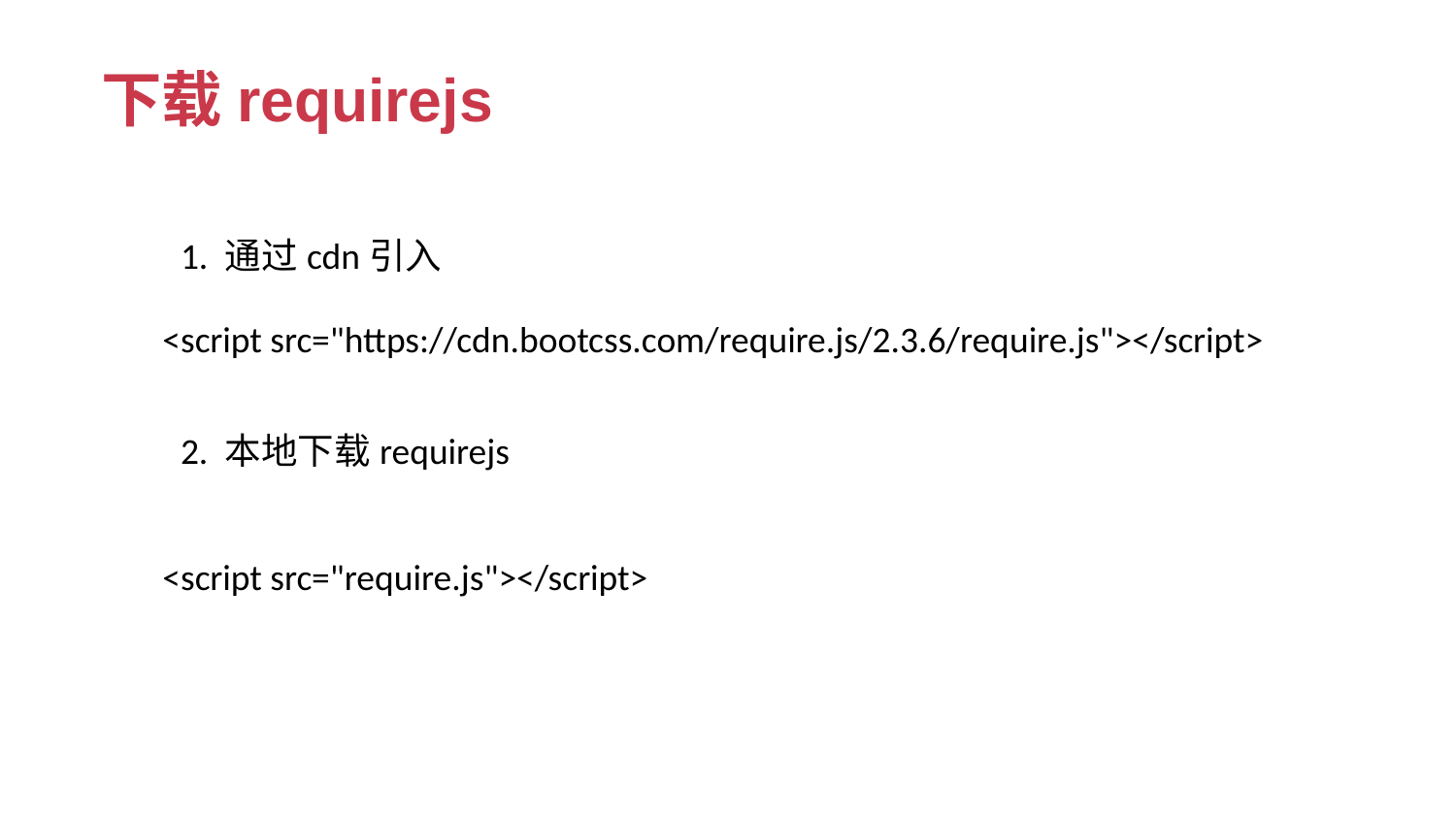

下载requirejs
1. 通过cdn引入
<script src="https://cdn.bootcss.com/require.js/2.3.6/require.js"></script>
2. 本地下载requirejs
<script src="require.js"></script>